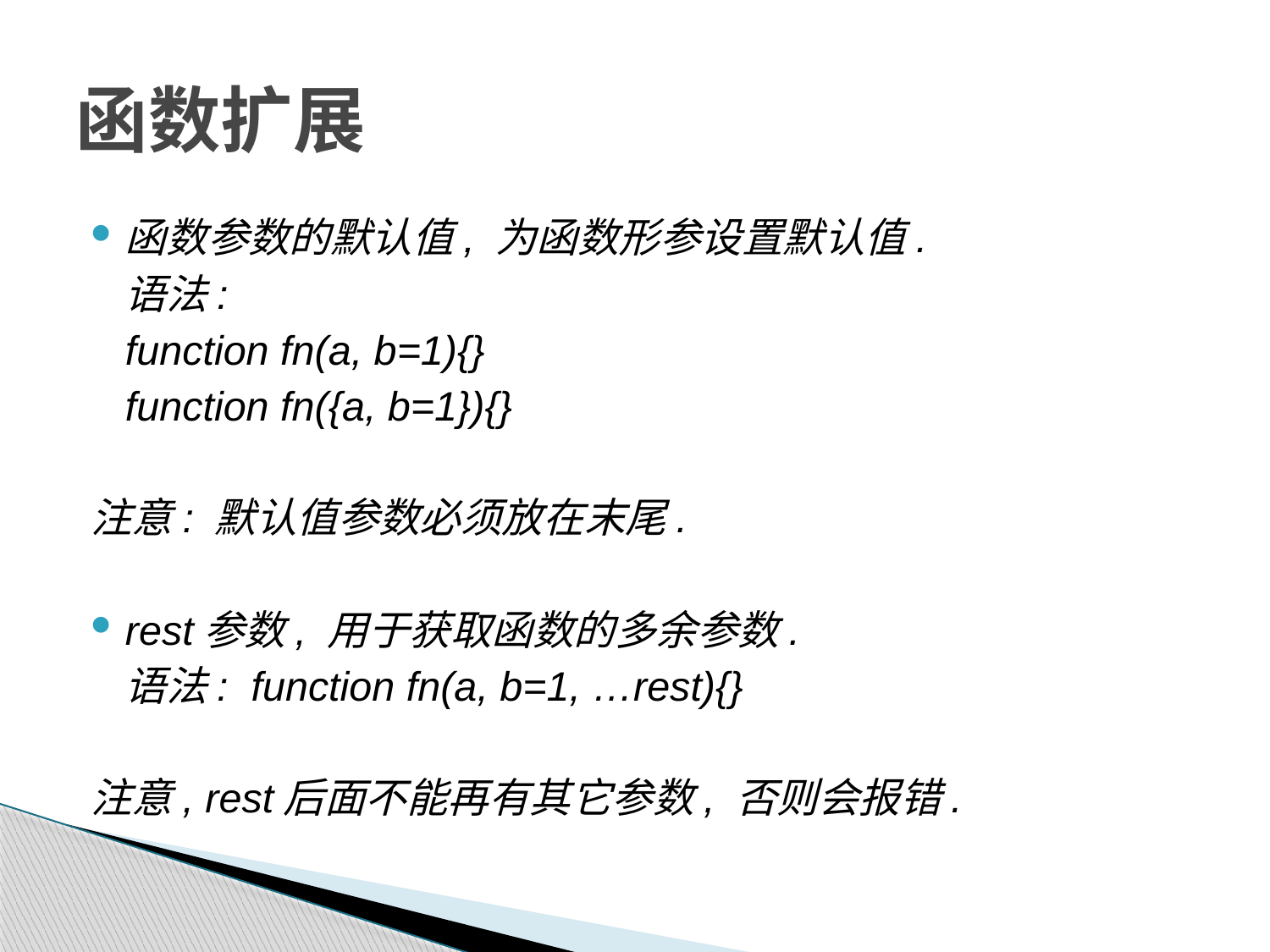

# 函数扩展
函数参数的默认值, 为函数形参设置默认值.
	语法:
		function fn(a, b=1){}
		function fn({a, b=1}){}

注意: 默认值参数必须放在末尾.

rest参数, 用于获取函数的多余参数.
	语法:  function fn(a, b=1, …rest){}

注意, rest后面不能再有其它参数, 否则会报错.